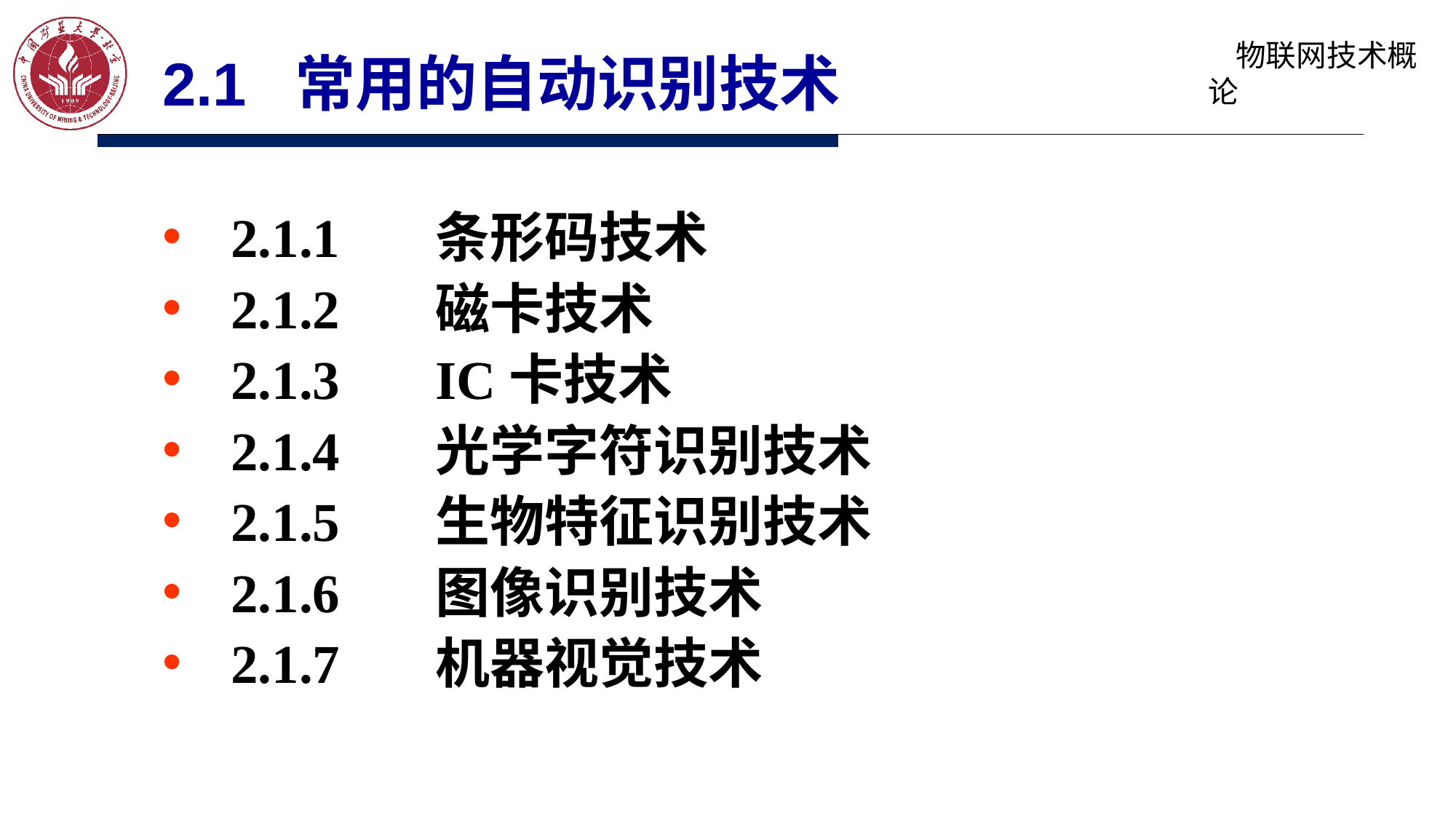

2.1  常用的自动识别技术
 2.1.1	条形码技术
 2.1.2	磁卡技术
 2.1.3	IC卡技术
 2.1.4	光学字符识别技术
 2.1.5	生物特征识别技术
 2.1.6	图像识别技术
 2.1.7	机器视觉技术